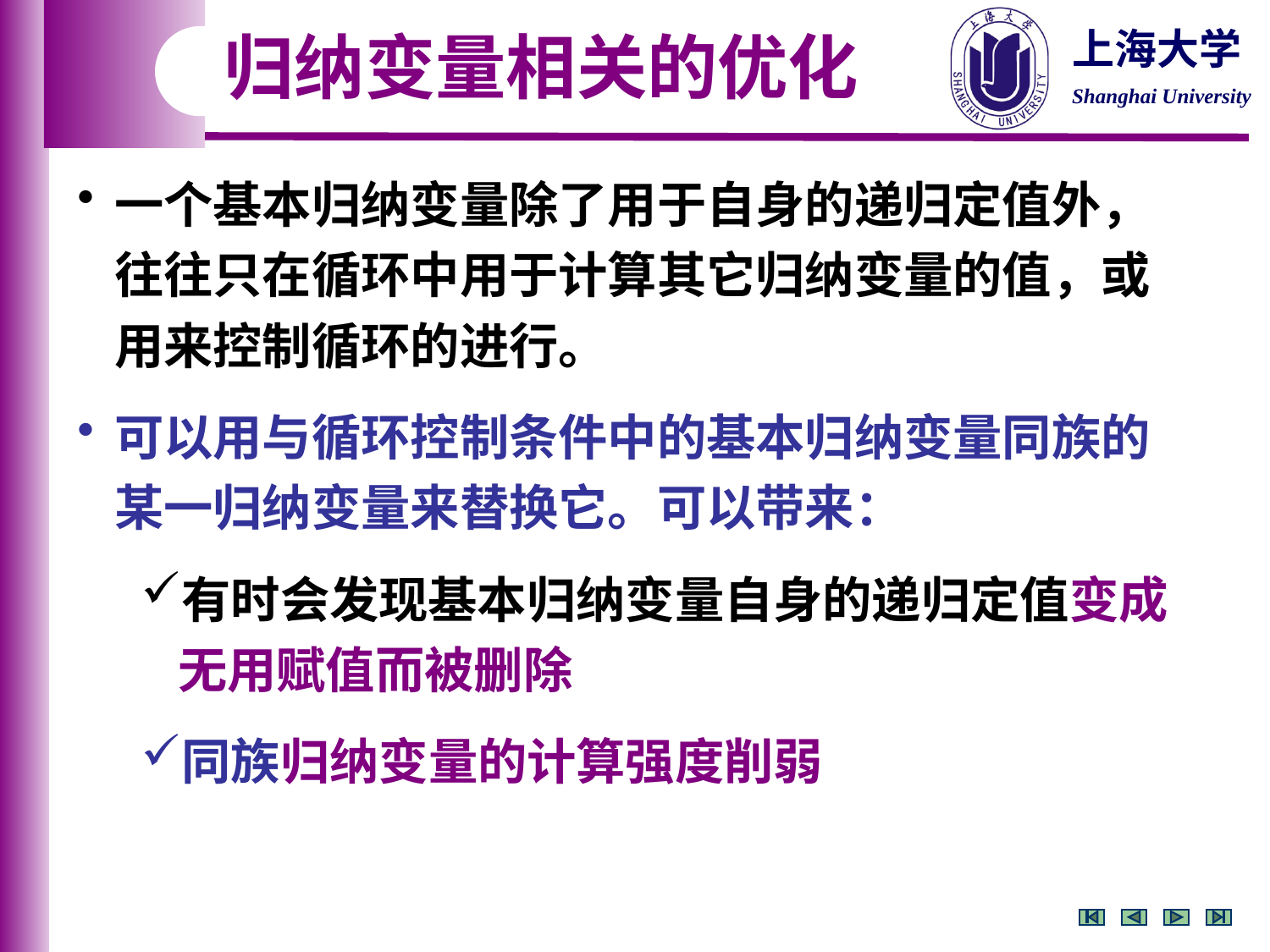

归纳变量相关的优化
一个基本归纳变量除了用于自身的递归定值外，往往只在循环中用于计算其它归纳变量的值，或用来控制循环的进行。
可以用与循环控制条件中的基本归纳变量同族的某一归纳变量来替换它。可以带来：
有时会发现基本归纳变量自身的递归定值变成无用赋值而被删除
同族归纳变量的计算强度削弱